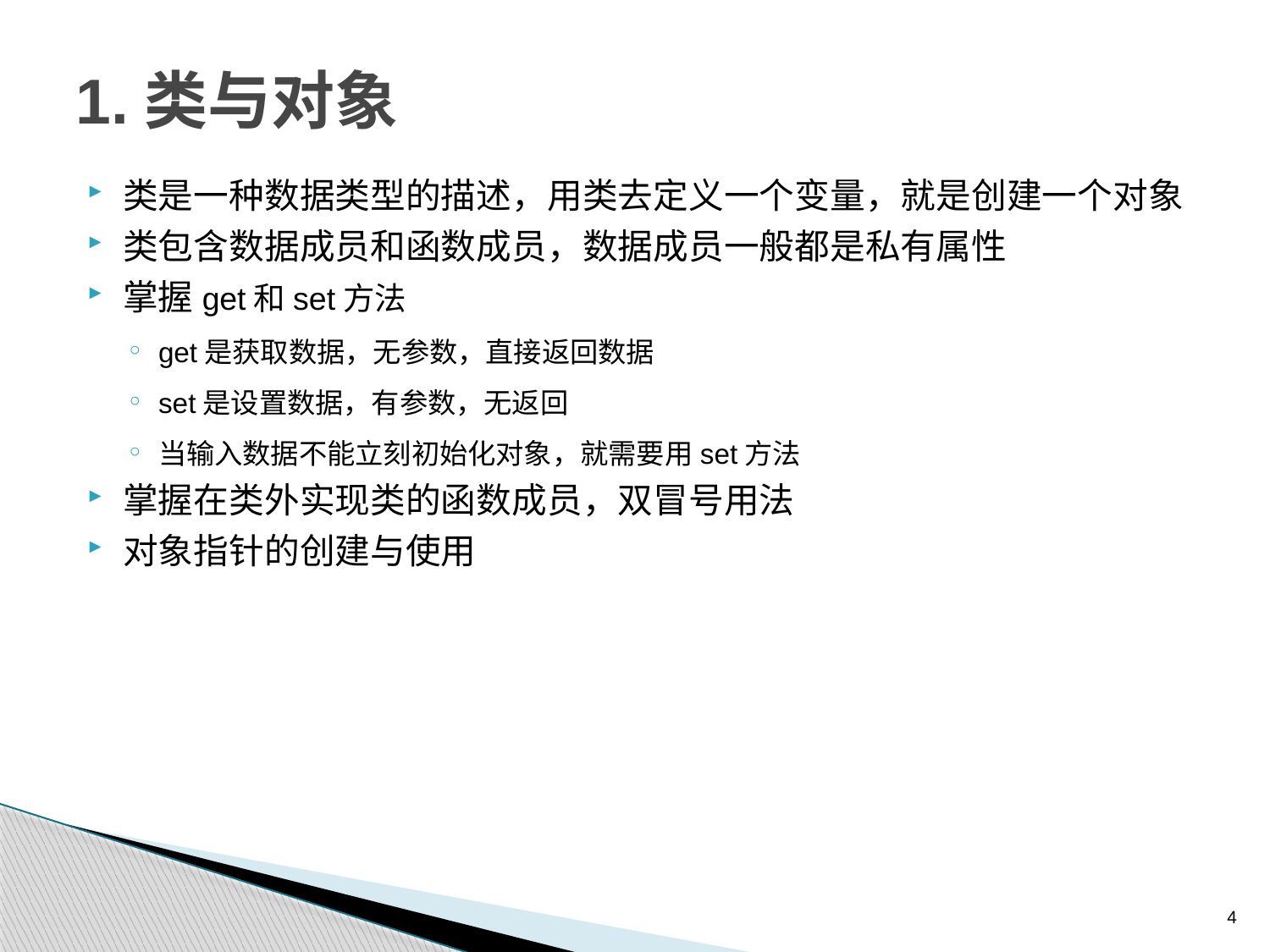

# 1.类与对象
类是一种数据类型的描述，用类去定义一个变量，就是创建一个对象
类包含数据成员和函数成员，数据成员一般都是私有属性
掌握get和set方法
get是获取数据，无参数，直接返回数据
set是设置数据，有参数，无返回
当输入数据不能立刻初始化对象，就需要用set方法
掌握在类外实现类的函数成员，双冒号用法
对象指针的创建与使用

4